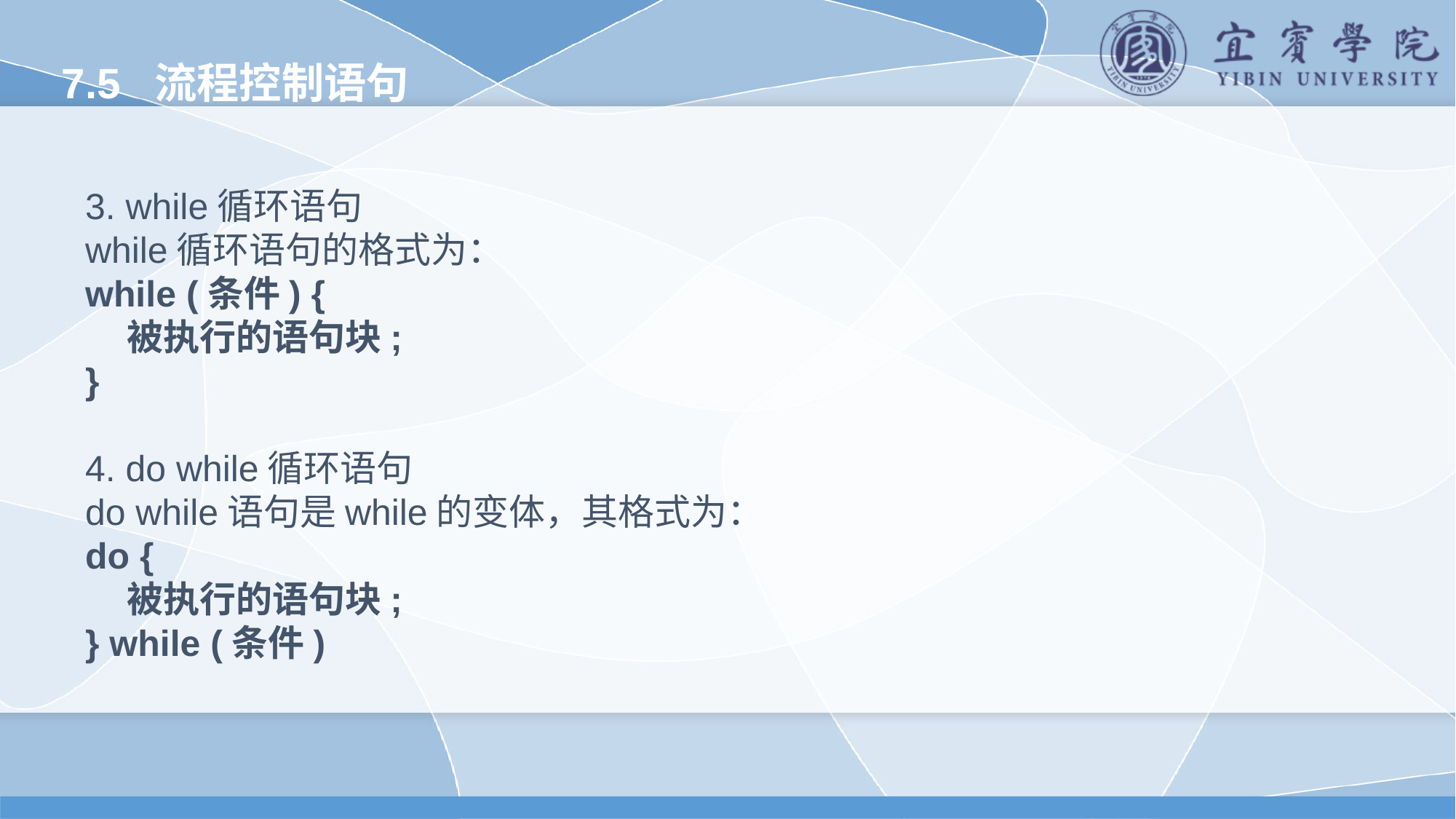

7.5  流程控制语句
3. while循环语句
while循环语句的格式为：
while (条件) {
    被执行的语句块;
}

4. do while循环语句
do while语句是while的变体，其格式为：
do {
    被执行的语句块;
} while (条件)